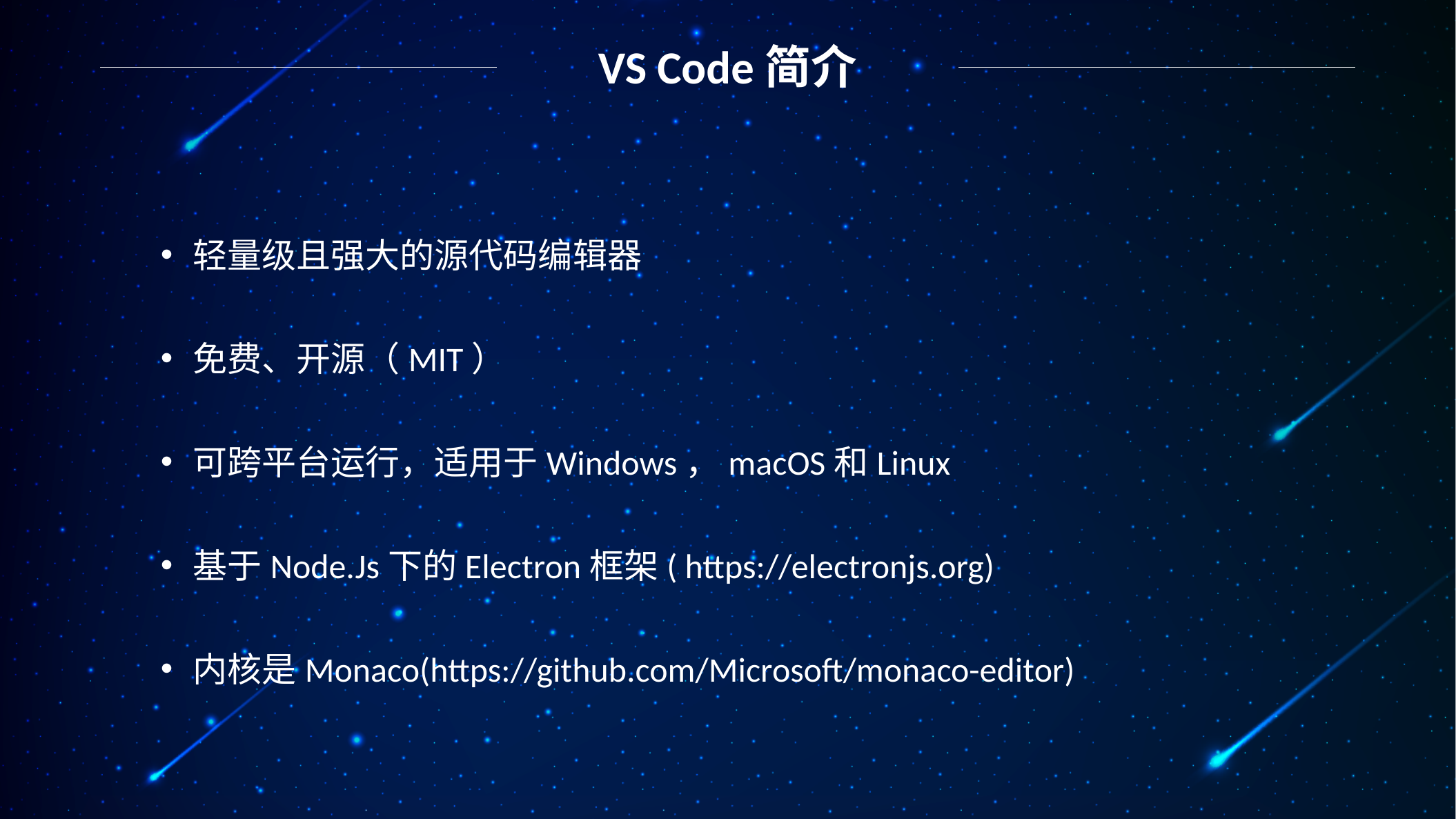

VS Code简介
轻量级且强大的源代码编辑器
免费、开源（MIT）
可跨平台运行，适用于Windows，macOS和Linux
基于Node.Js下的Electron框架( https://electronjs.org)
内核是Monaco(https://github.com/Microsoft/monaco-editor)